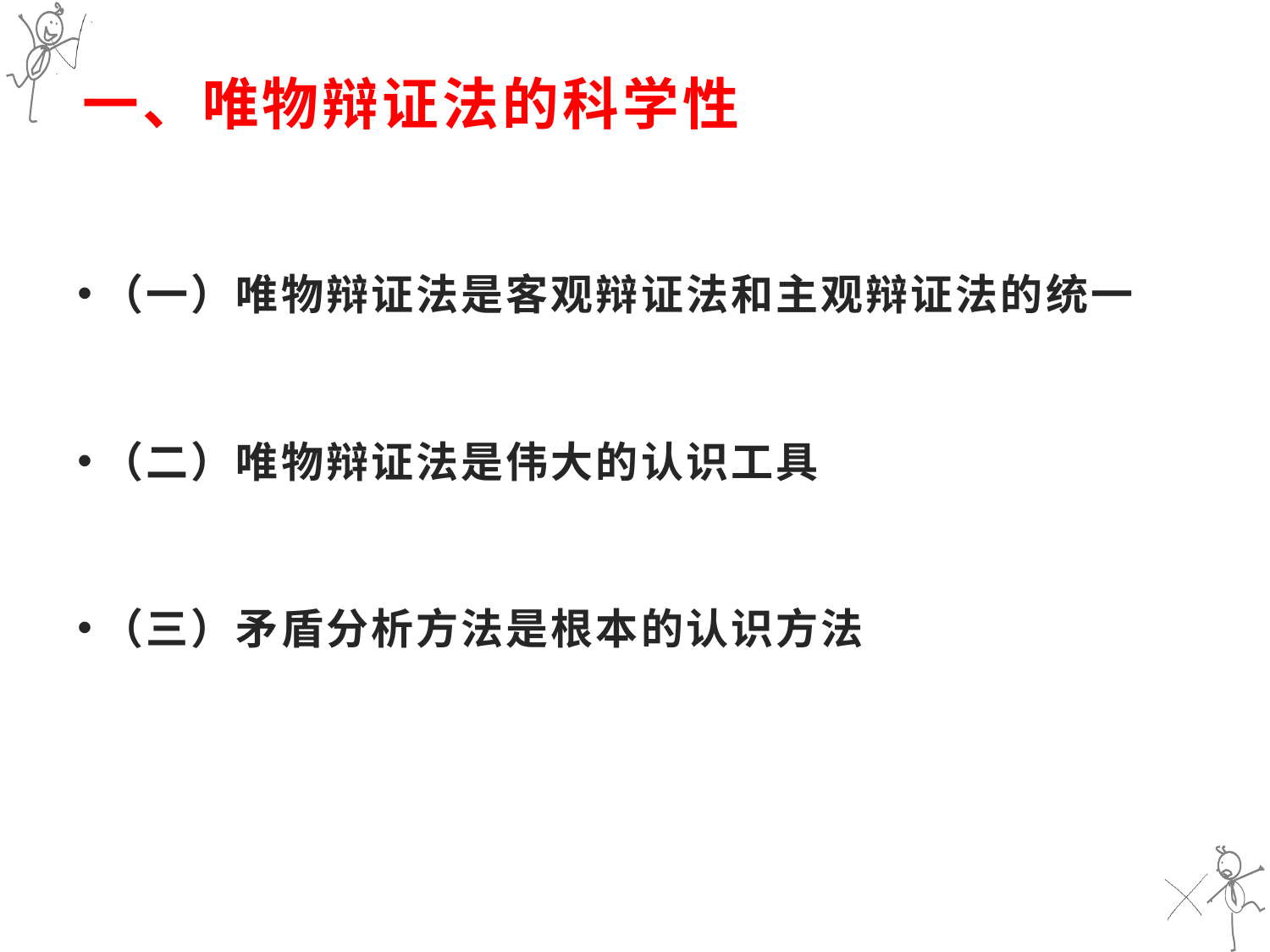

# 一、唯物辩证法的科学性
（一）唯物辩证法是客观辩证法和主观辩证法的统一

（二）唯物辩证法是伟大的认识工具

（三）矛盾分析方法是根本的认识方法